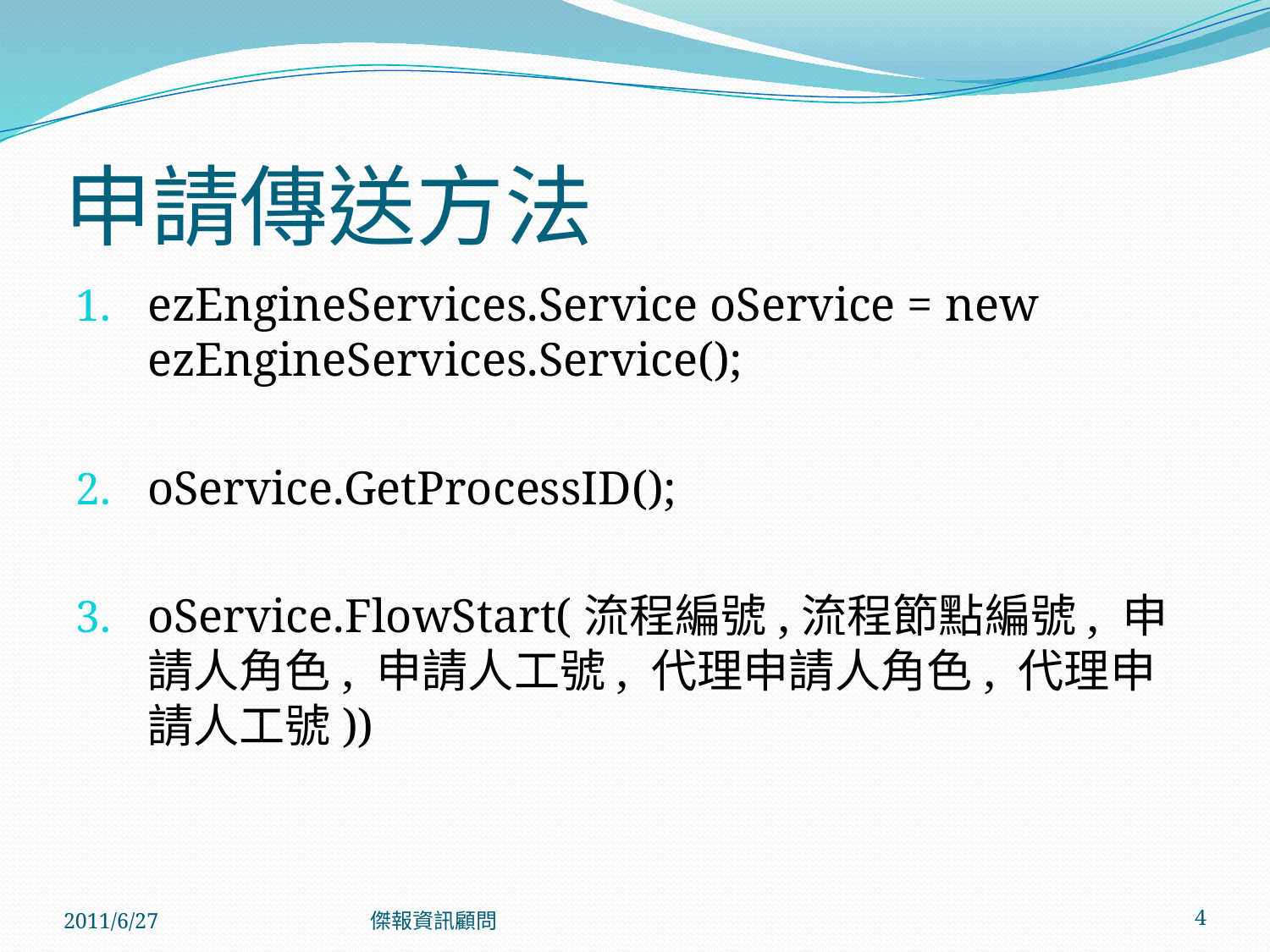

# 申請傳送方法
ezEngineServices.Service oService = new ezEngineServices.Service();

oService.GetProcessID();

oService.FlowStart(流程編號,流程節點編號, 申請人角色, 申請人工號, 代理申請人角色, 代理申請人工號))
2011/6/27
傑報資訊顧問
4